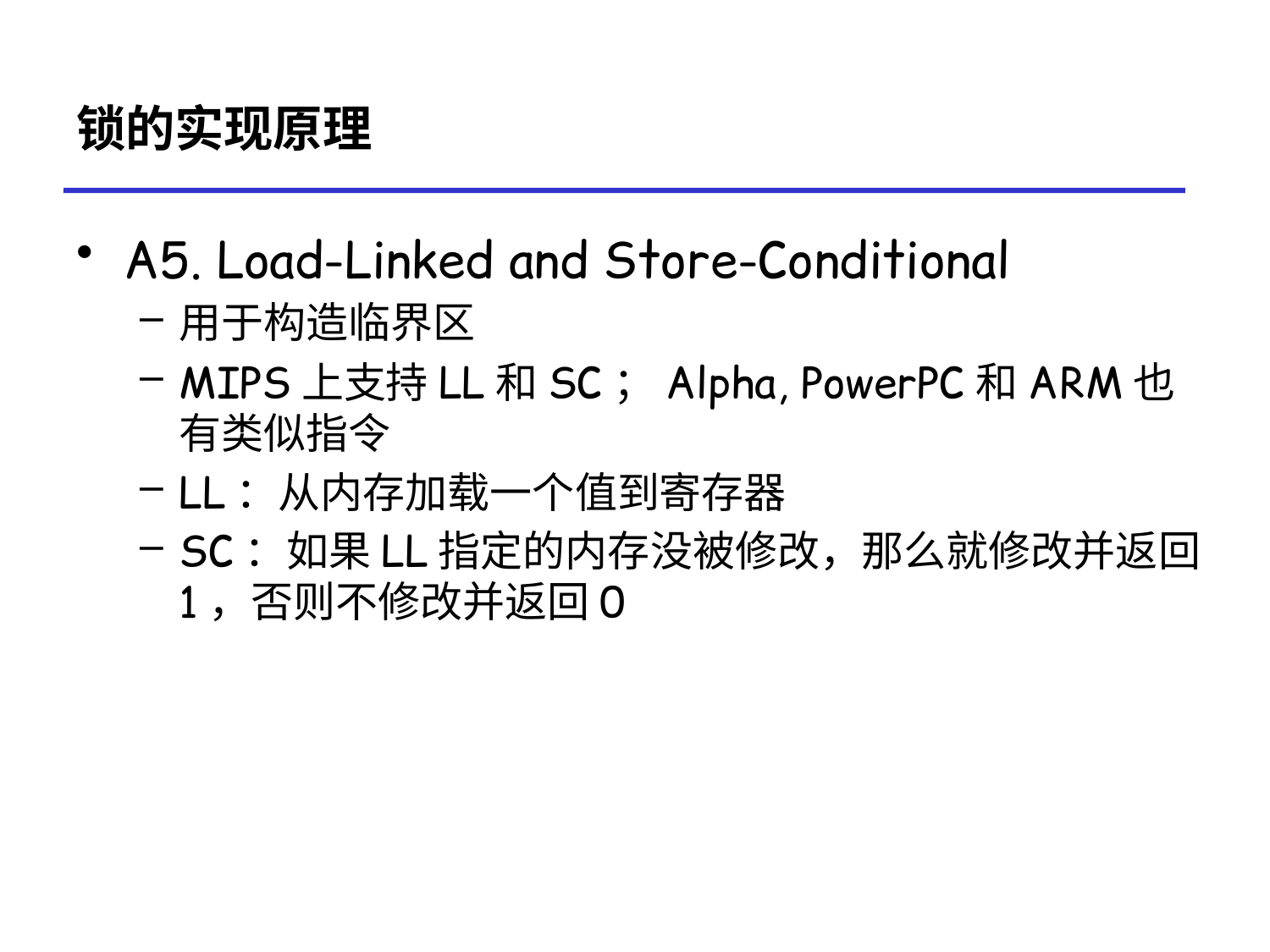

# 锁的实现原理
A5. Load-Linked and Store-Conditional
用于构造临界区
MIPS上支持LL和SC；Alpha, PowerPC和ARM也有类似指令
LL：从内存加载一个值到寄存器
SC：如果LL指定的内存没被修改，那么就修改并返回1，否则不修改并返回0